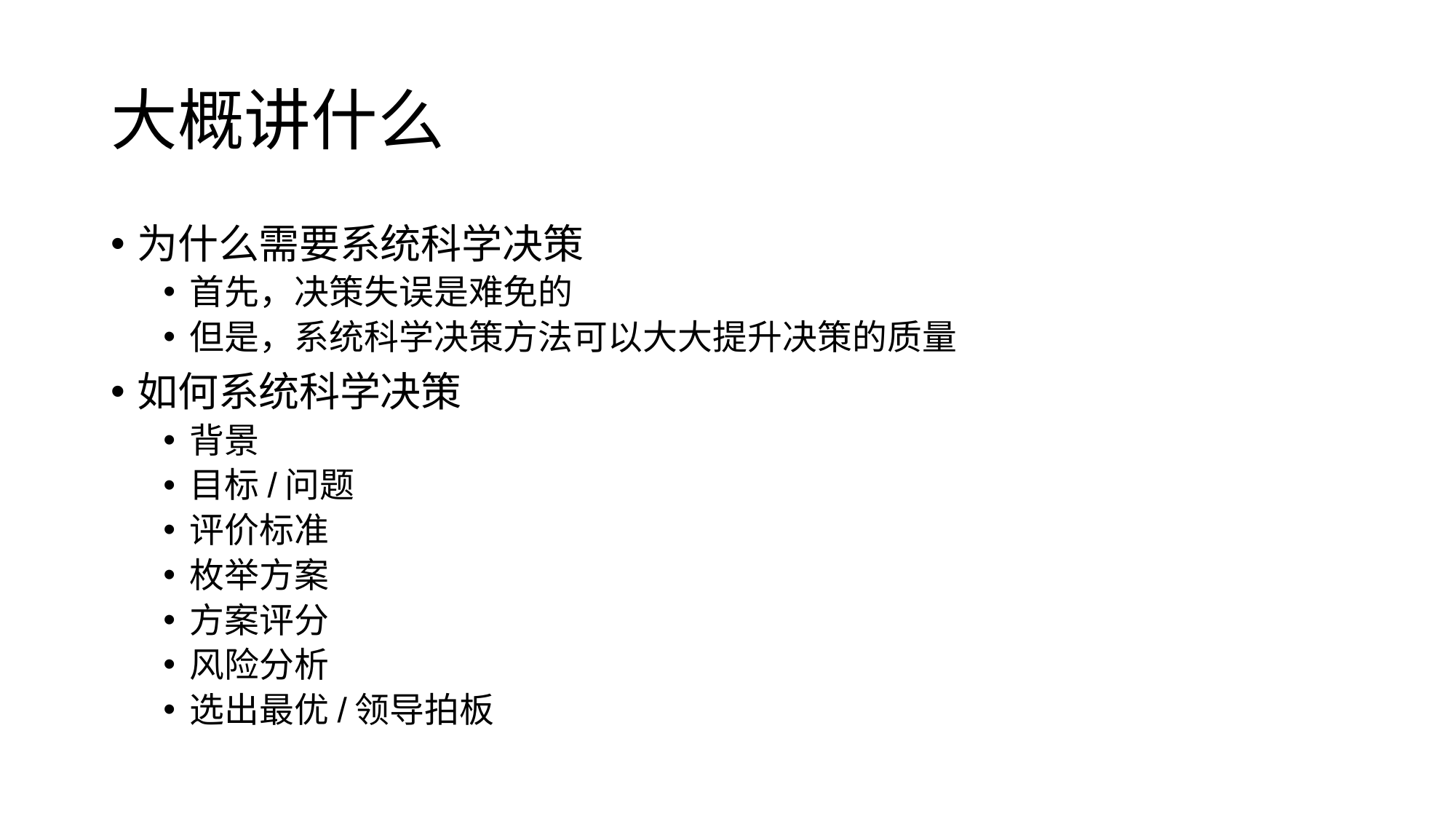

# 大概讲什么
为什么需要系统科学决策
首先，决策失误是难免的
但是，系统科学决策方法可以大大提升决策的质量
如何系统科学决策
背景
目标/问题
评价标准
枚举方案
方案评分
风险分析
选出最优/领导拍板